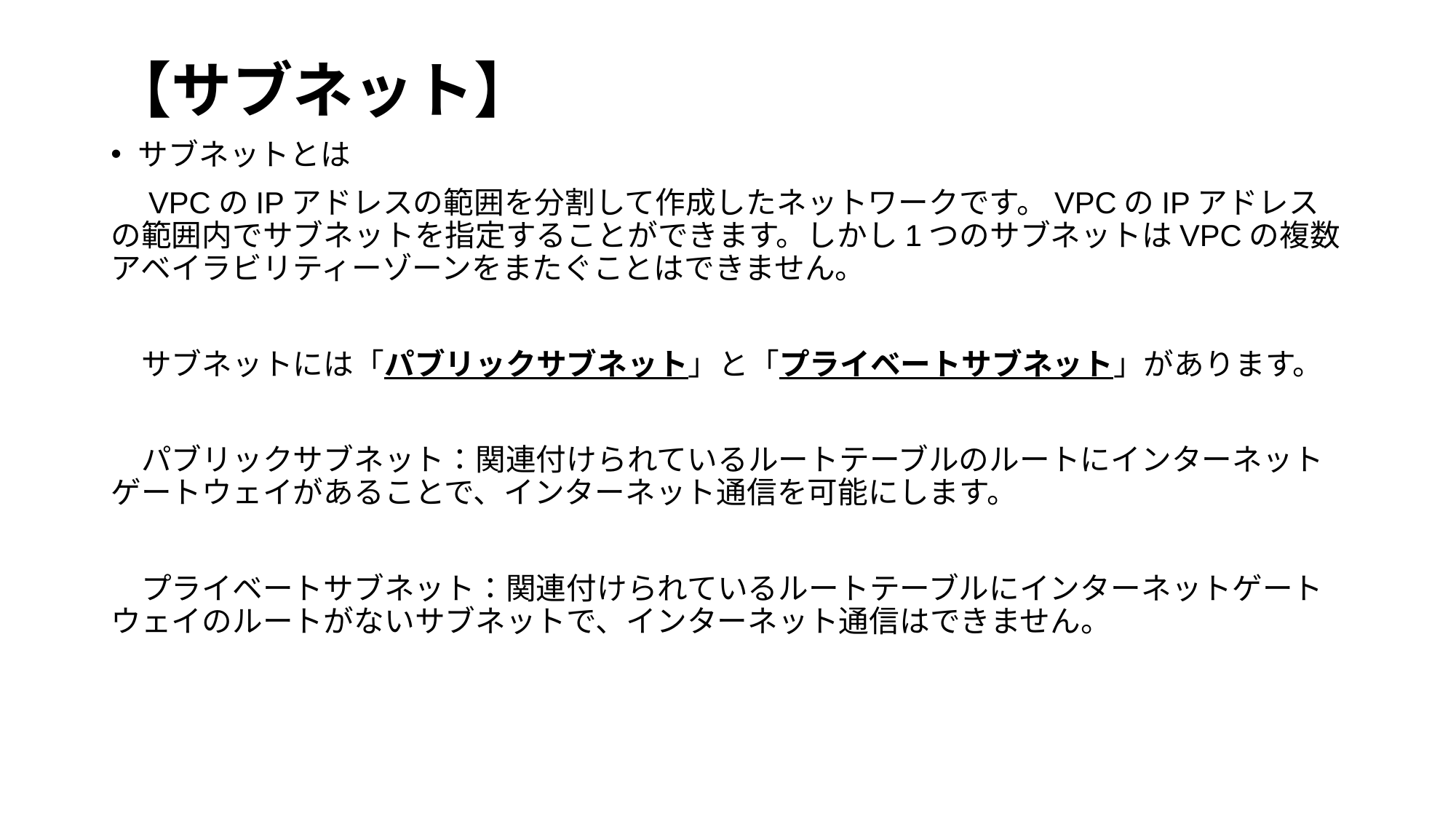

# 【サブネット】
サブネットとは
　VPCのIPアドレスの範囲を分割して作成したネットワークです。VPCのIPアドレスの範囲内でサブネットを指定することができます。しかし1つのサブネットはVPCの複数アベイラビリティーゾーンをまたぐことはできません。

　サブネットには「パブリックサブネット」と「プライベートサブネット」があります。

　パブリックサブネット：関連付けられているルートテーブルのルートにインターネットゲートウェイがあることで、インターネット通信を可能にします。

　プライベートサブネット：関連付けられているルートテーブルにインターネットゲートウェイのルートがないサブネットで、インターネット通信はできません。